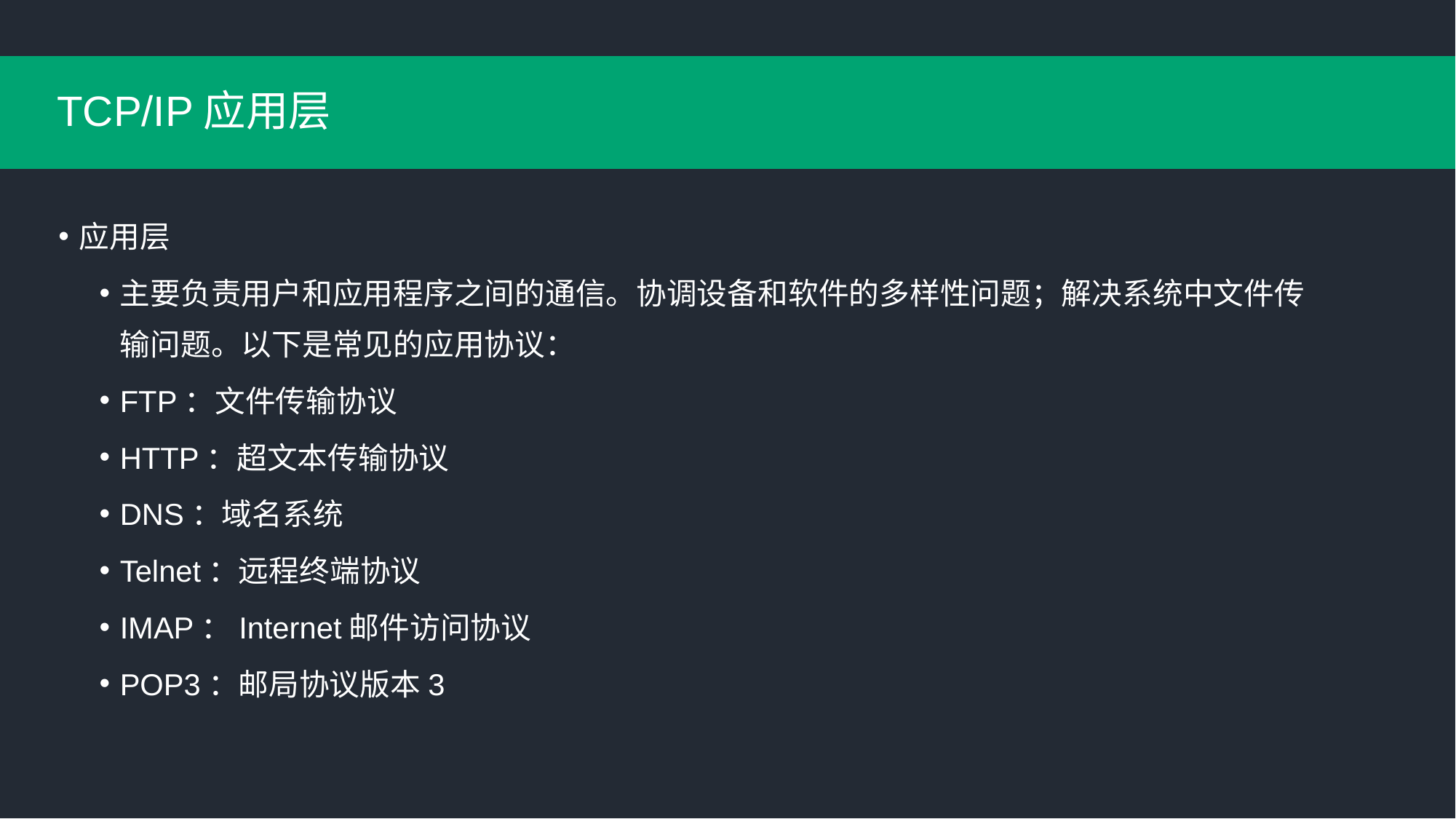

# TCP/IP应用层
应用层
主要负责用户和应用程序之间的通信。协调设备和软件的多样性问题；解决系统中文件传输问题。以下是常见的应用协议：
FTP：文件传输协议
HTTP：超文本传输协议
DNS：域名系统
Telnet：远程终端协议
IMAP：Internet邮件访问协议
POP3：邮局协议版本3